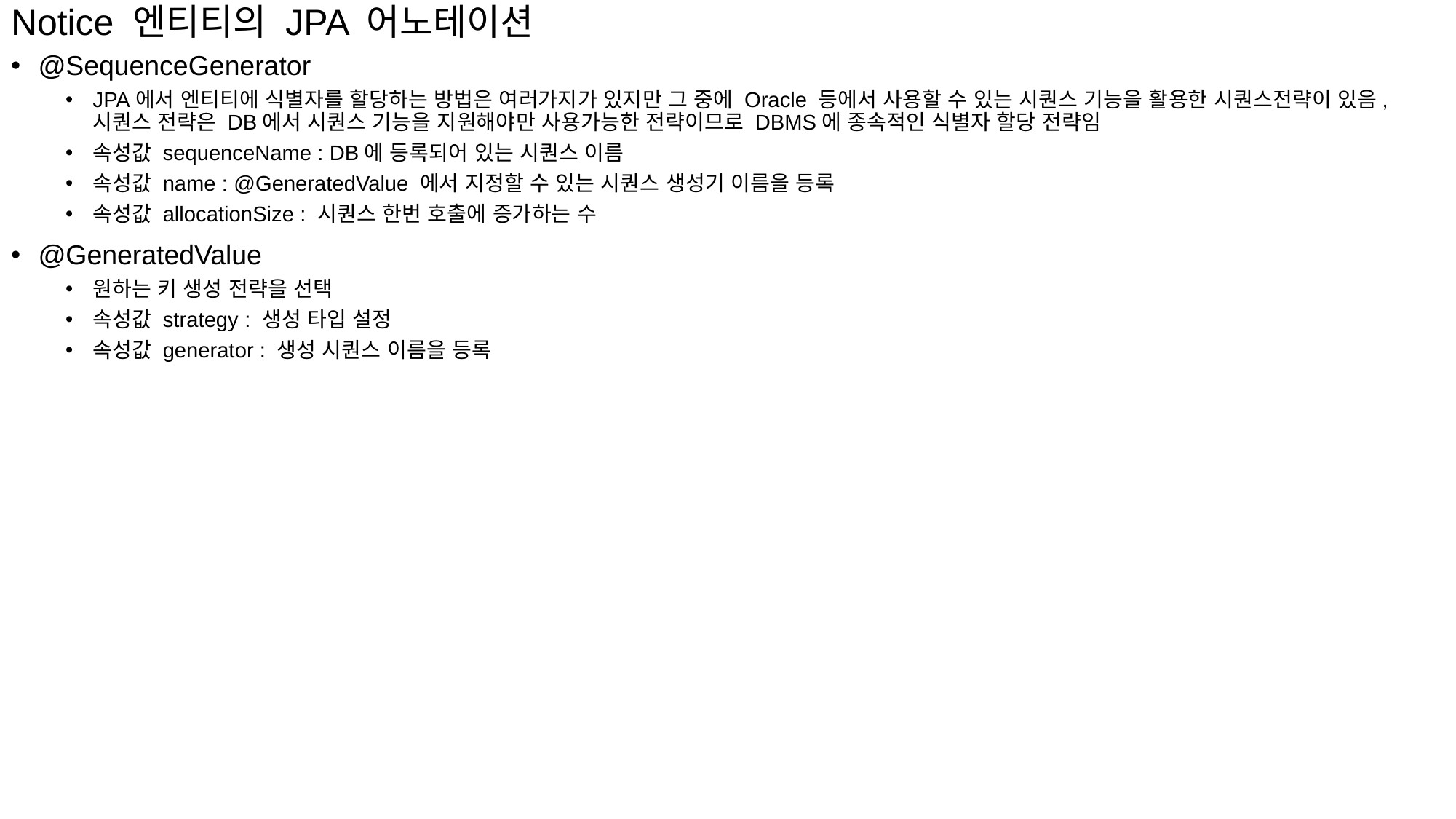

Notice 엔티티의 JPA 어노테이션
@SequenceGenerator
JPA에서 엔티티에 식별자를 할당하는 방법은 여러가지가 있지만 그 중에 Oracle 등에서 사용할 수 있는 시퀀스 기능을 활용한 시퀀스전략이 있음, 시퀀스 전략은 DB에서 시퀀스 기능을 지원해야만 사용가능한 전략이므로 DBMS에 종속적인 식별자 할당 전략임
속성값 sequenceName : DB에 등록되어 있는 시퀀스 이름
속성값 name : @GeneratedValue 에서 지정할 수 있는 시퀀스 생성기 이름을 등록
속성값 allocationSize : 시퀀스 한번 호출에 증가하는 수
@GeneratedValue
원하는 키 생성 전략을 선택
속성값 strategy : 생성 타입 설정
속성값 generator : 생성 시퀀스 이름을 등록